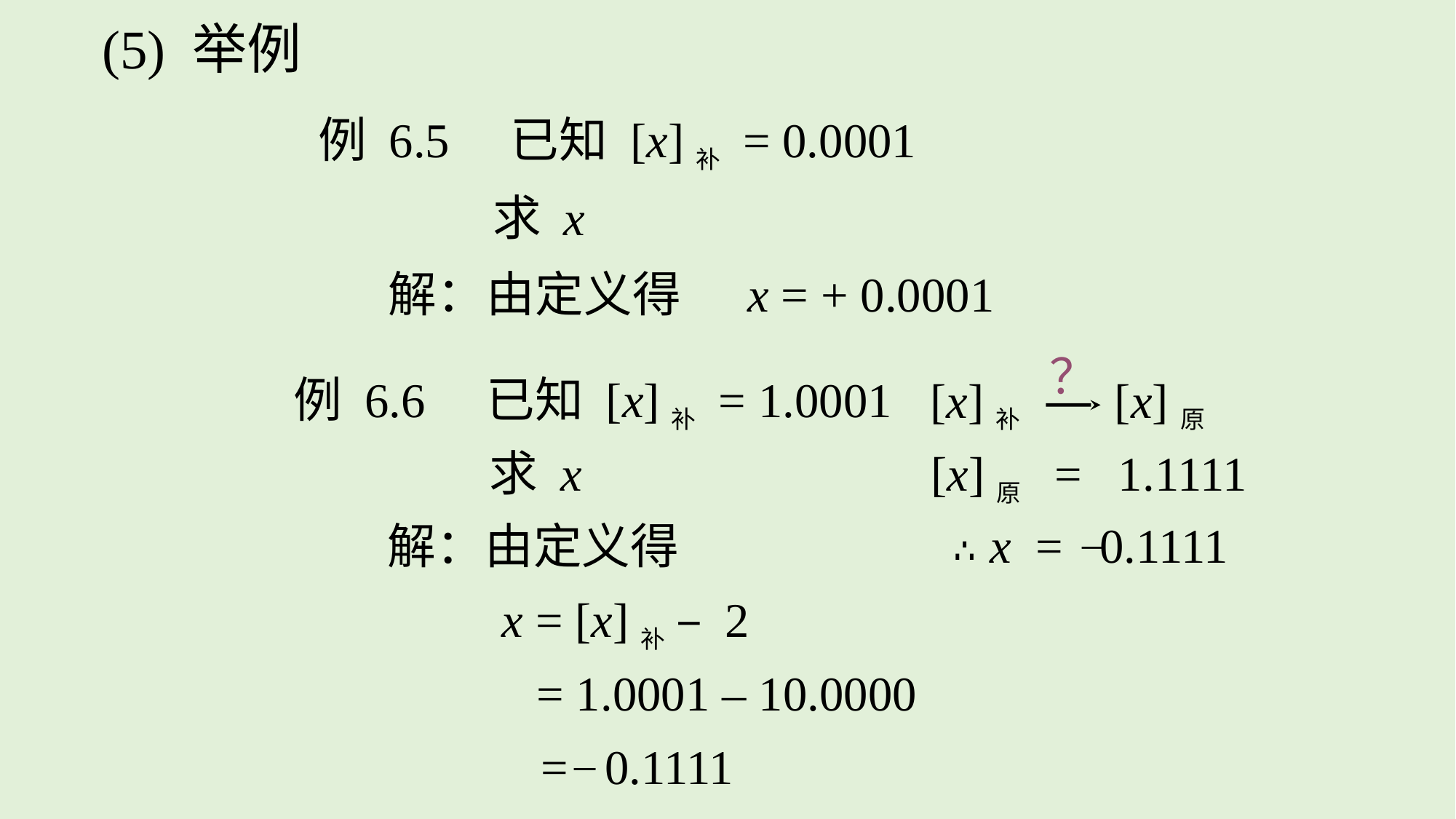

(5) 举例
例 6.5    已知 [x]补 = 0.0001
求 x
解：
由定义得
x = + 0.0001
？
[x]补        [x]原

例 6.6    已知 [x]补 = 1.0001
求 x
[x]原  =   1.1111
∴ x  =   0.1111
 –
解：由定义得
x = [x]补 – 2
= 1.0001 – 10.0000
=   0.1111
 –